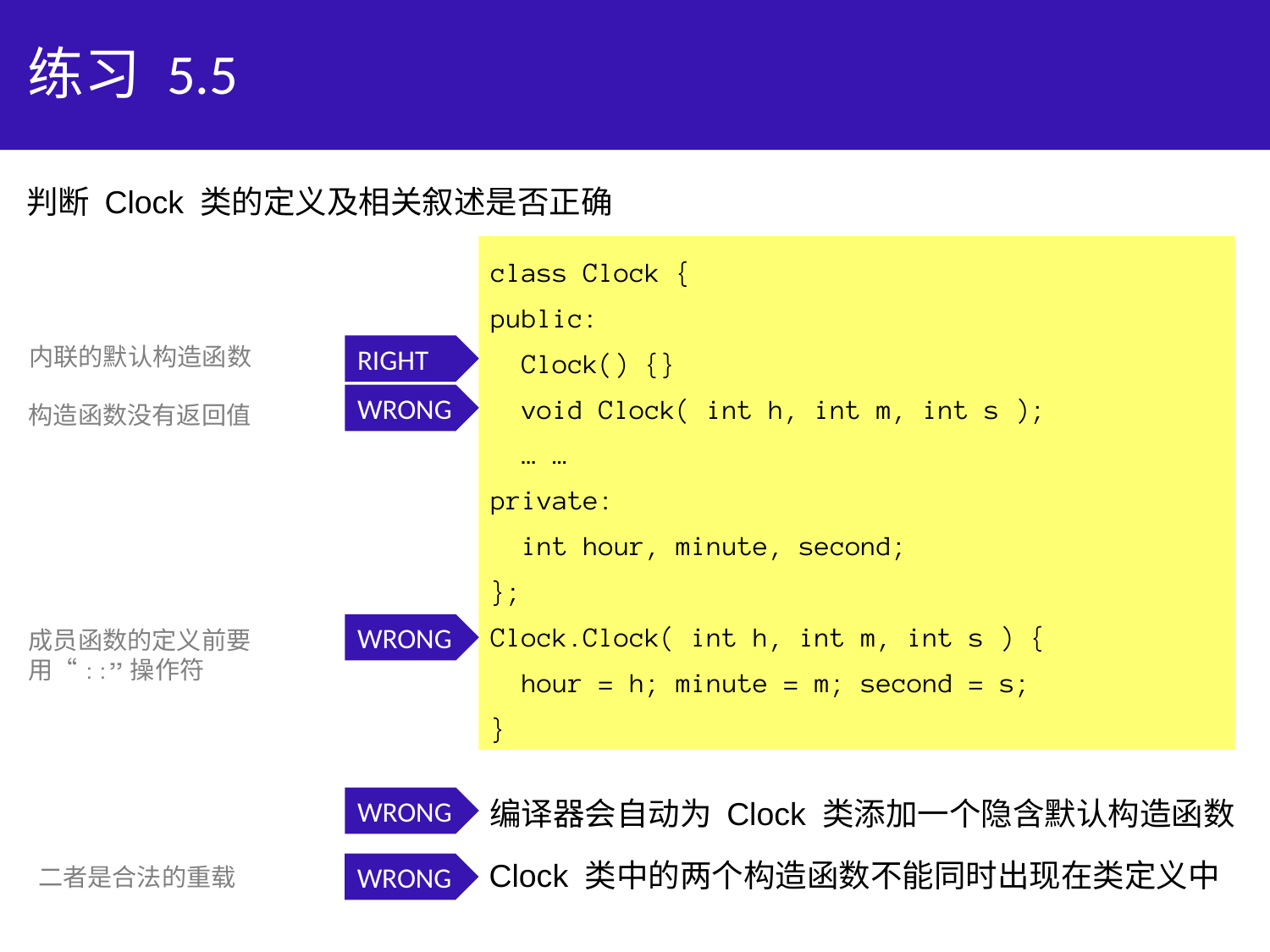

# 练习 5.5
判断 Clock 类的定义及相关叙述是否正确
class Clock {
public:
  Clock() {}
  void Clock( int h, int m, int s );
  … …
private:
  int hour, minute, second;
};
Clock.Clock( int h, int m, int s ) {
  hour = h; minute = m; second = s;
}
内联的默认构造函数
RIGHT
WRONG
构造函数没有返回值
WRONG
成员函数的定义前要
用“::”操作符
WRONG
 编译器会自动为 Clock 类添加一个隐含默认构造函数
 Clock 类中的两个构造函数不能同时出现在类定义中
WRONG
二者是合法的重载
41